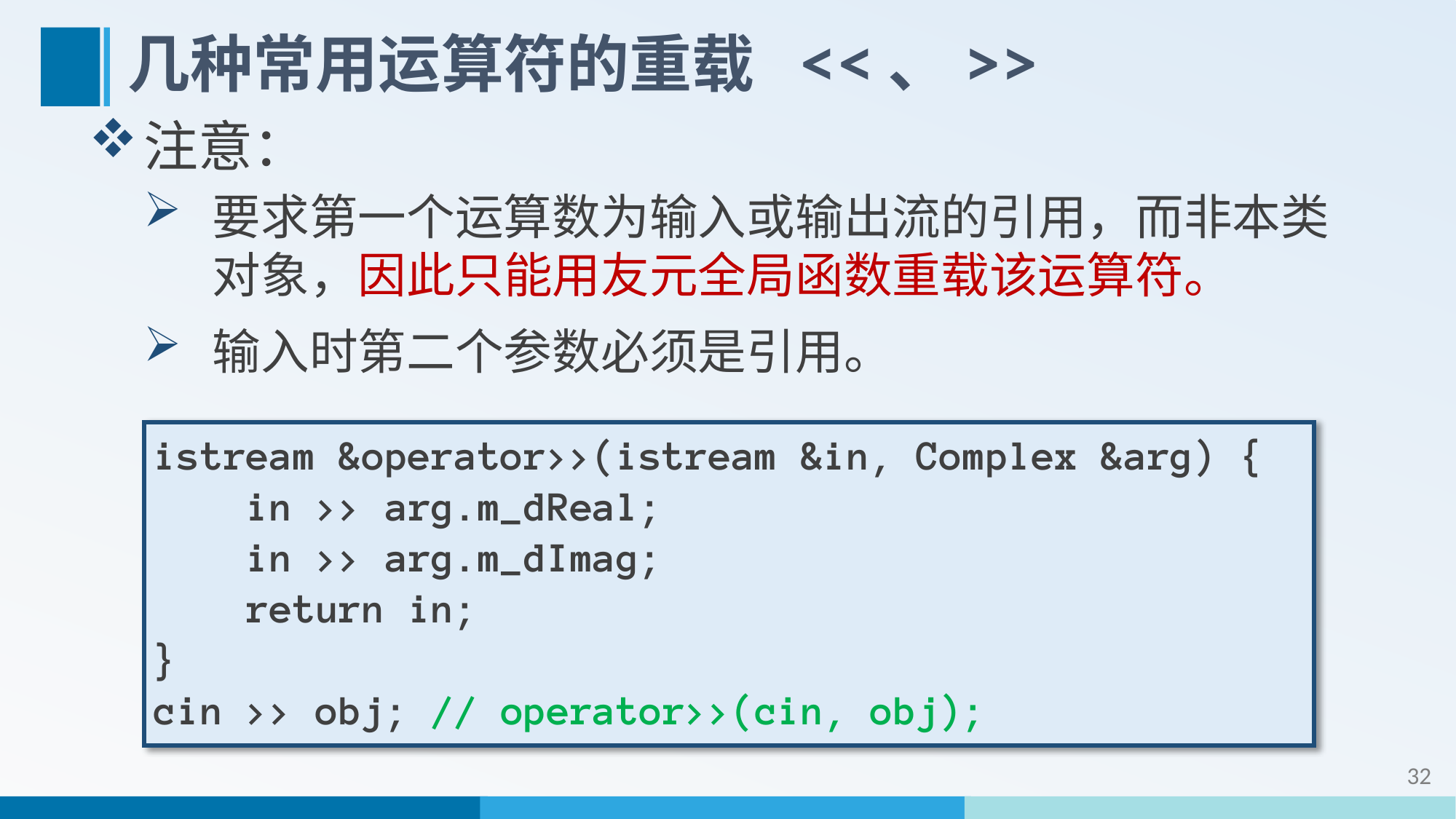

# 几种常用运算符的重载  <<、>>
注意：
要求第一个运算数为输入或输出流的引用，而非本类对象，因此只能用友元全局函数重载该运算符。
输入时第二个参数必须是引用。
istream &operator>>(istream &in, Complex &arg) {
    in >> arg.m_dReal;
    in >> arg.m_dImag;
    return in;
}
cin >> obj; // operator>>(cin, obj);